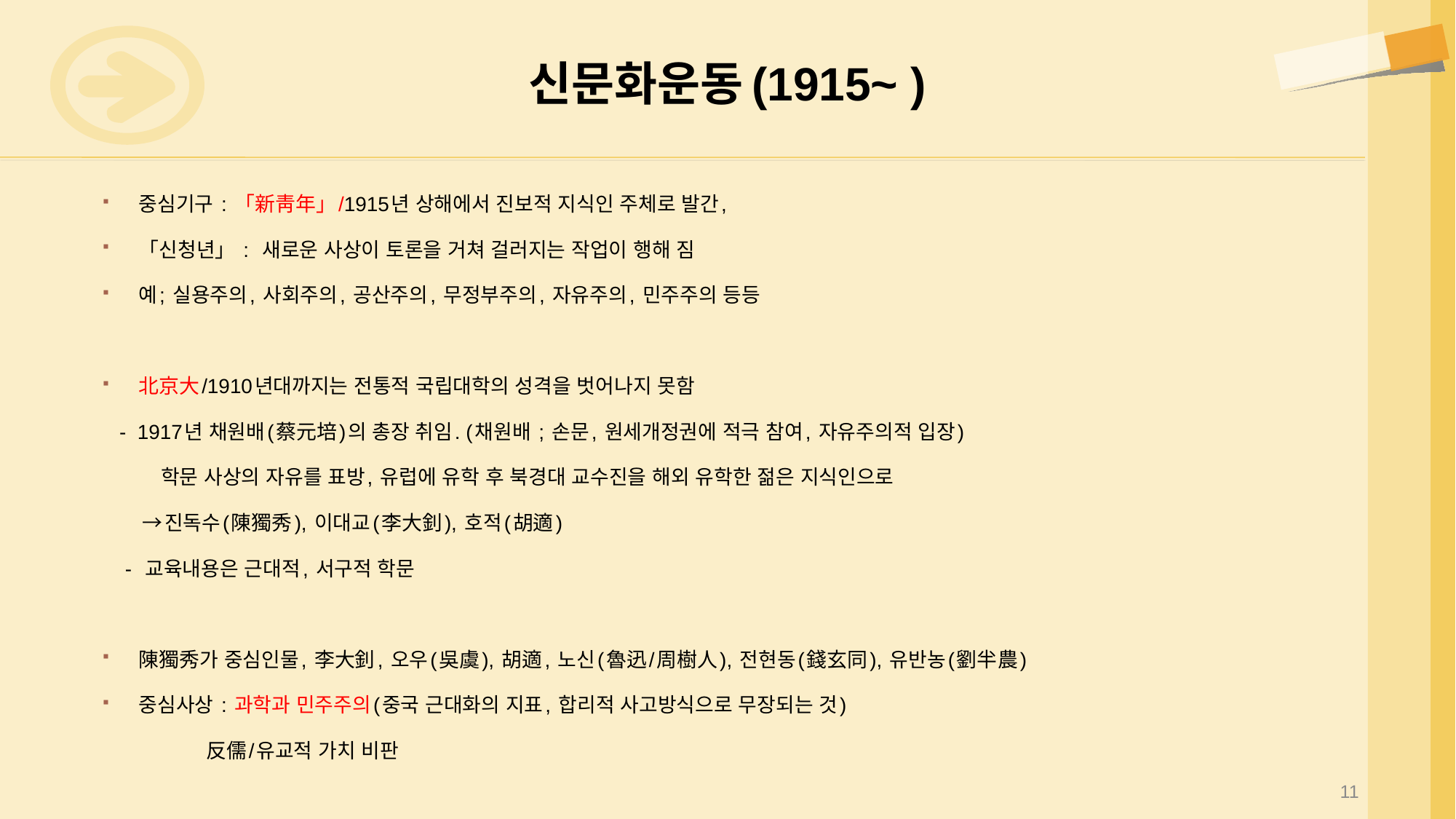

# 신문화운동(1915~ )
중심기구 : 「新靑年」/1915년 상해에서 진보적 지식인 주체로 발간,
「신청년」 :  새로운 사상이 토론을 거쳐 걸러지는 작업이 행해 짐
예; 실용주의, 사회주의, 공산주의, 무정부주의, 자유주의, 민주주의 등등

北京大/1910년대까지는 전통적 국립대학의 성격을 벗어나지 못함
   -  1917년 채원배(蔡元培)의 총장 취임. (채원배 ; 손문, 원세개정권에 적극 참여, 자유주의적 입장)
          학문 사상의 자유를 표방, 유럽에 유학 후 북경대 교수진을 해외 유학한 젊은 지식인으로
       →진독수(陳獨秀), 이대교(李大釗), 호적(胡適)
    -  교육내용은 근대적, 서구적 학문

陳獨秀가 중심인물, 李大釗, 오우(吳虞), 胡適, 노신(魯迅/周樹人), 전현동(錢玄同), 유반농(劉半農)
중심사상 : 과학과 민주주의(중국 근대화의 지표, 합리적 사고방식으로 무장되는 것)
                  反儒/유교적 가치 비판
11